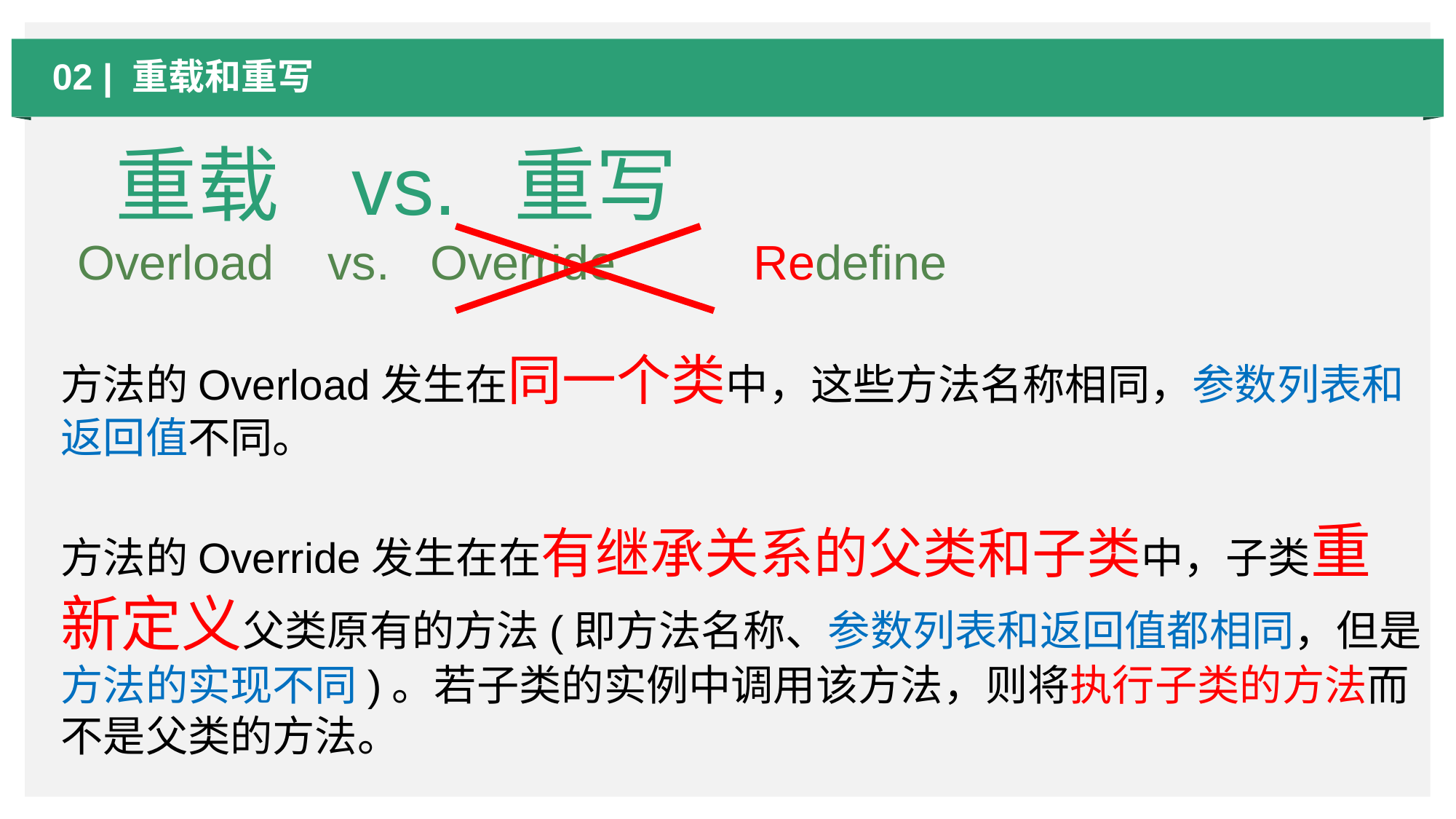

02 | 重载和重写
 重载	  vs. 	重写
Overload    vs.   Override
Redefine
方法的Overload发生在同一个类中，这些方法名称相同，参数列表和返回值不同。

方法的Override发生在在有继承关系的父类和子类中，子类重新定义父类原有的方法(即方法名称、参数列表和返回值都相同，但是方法的实现不同)。若子类的实例中调用该方法，则将执行子类的方法而不是父类的方法。